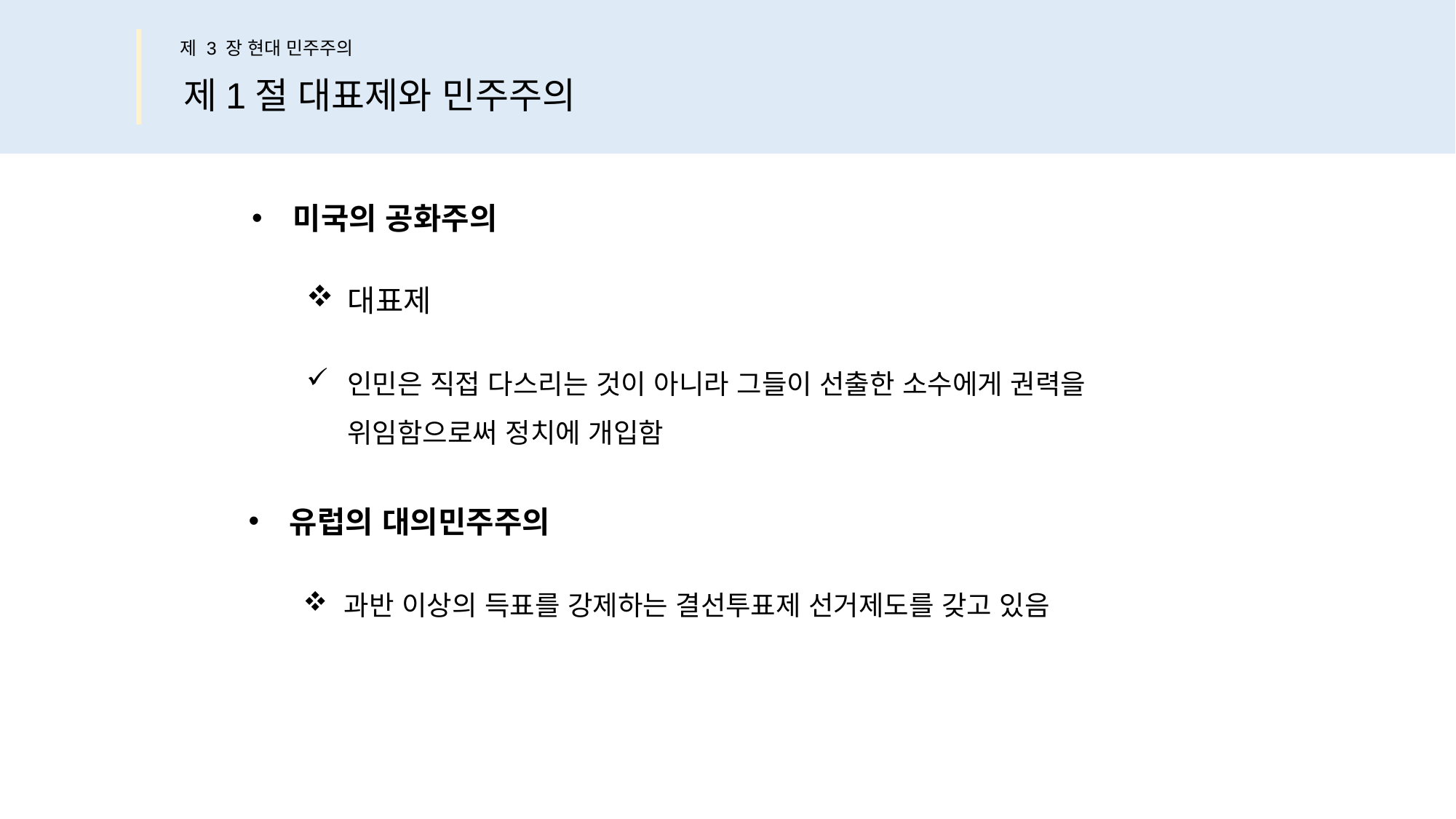

제 3 장 현대 민주주의
제1절 대표제와 민주주의
미국의 공화주의

대표제

인민은 직접 다스리는 것이 아니라 그들이 선출한 소수에게 권력을
위임함으로써 정치에 개입함
유럽의 대의민주주의

과반 이상의 득표를 강제하는 결선투표제 선거제도를 갖고 있음